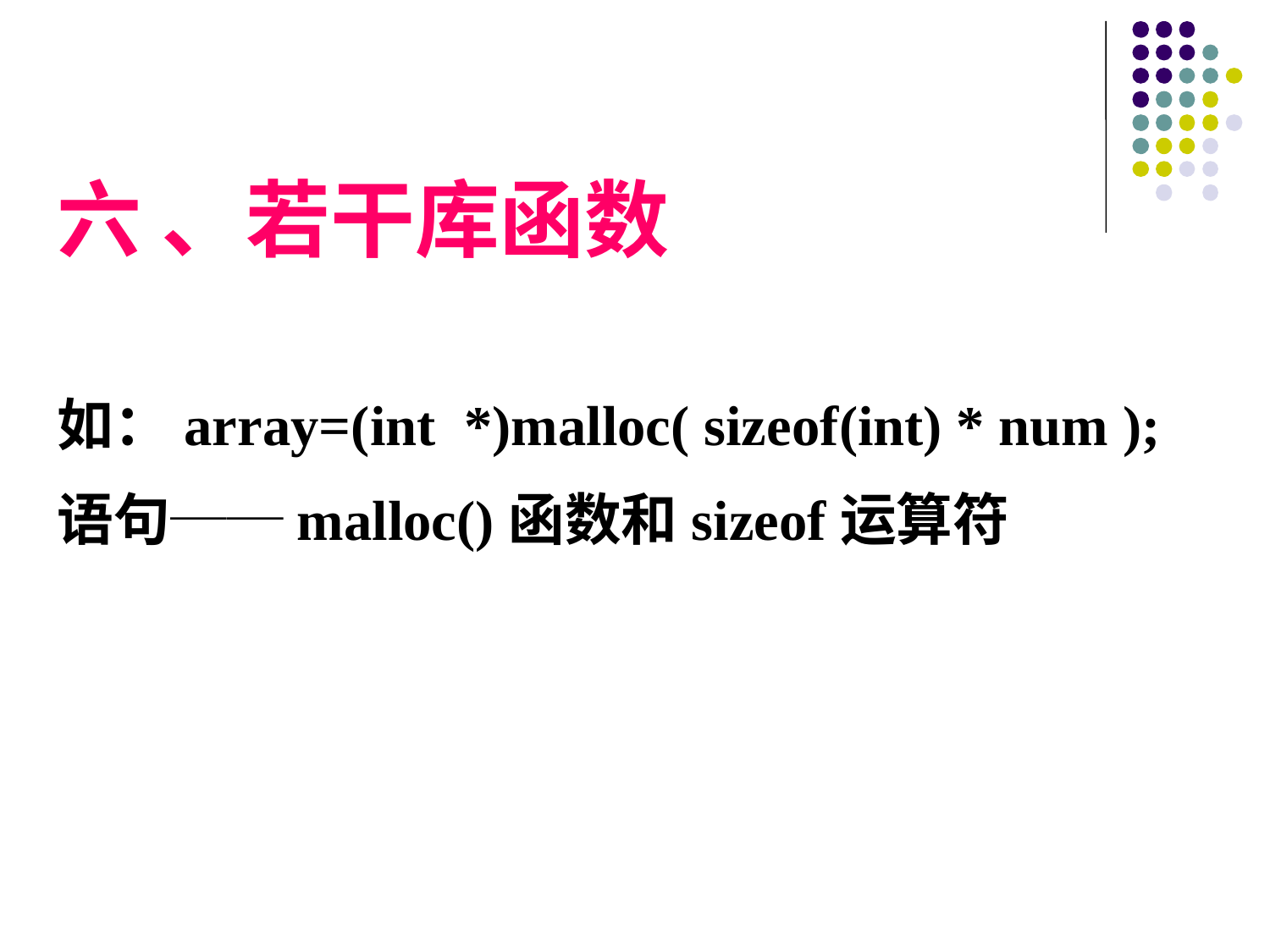

六 、若干库函数

如：array=(int  *)malloc( sizeof(int) * num );
语句──malloc()函数和sizeof运算符